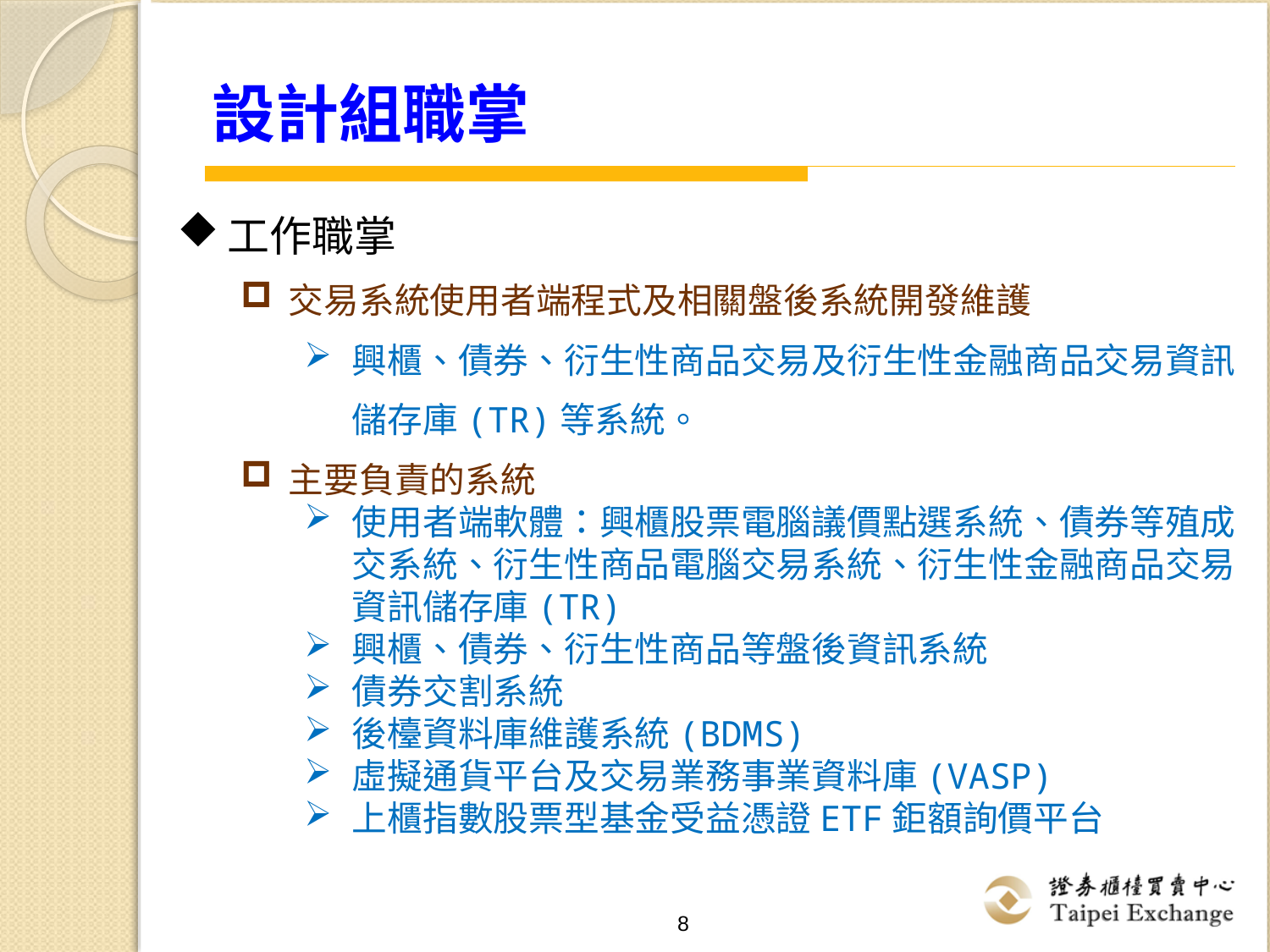

# 設計組職掌
工作職掌
交易系統使用者端程式及相關盤後系統開發維護
興櫃、債券、衍生性商品交易及衍生性金融商品交易資訊儲存庫(TR)等系統。
主要負責的系統
使用者端軟體：興櫃股票電腦議價點選系統、債券等殖成交系統、衍生性商品電腦交易系統、衍生性金融商品交易資訊儲存庫(TR)
興櫃、債券、衍生性商品等盤後資訊系統
債券交割系統
後檯資料庫維護系統(BDMS)
虛擬通貨平台及交易業務事業資料庫(VASP)
上櫃指數股票型基金受益憑證ETF鉅額詢價平台
8